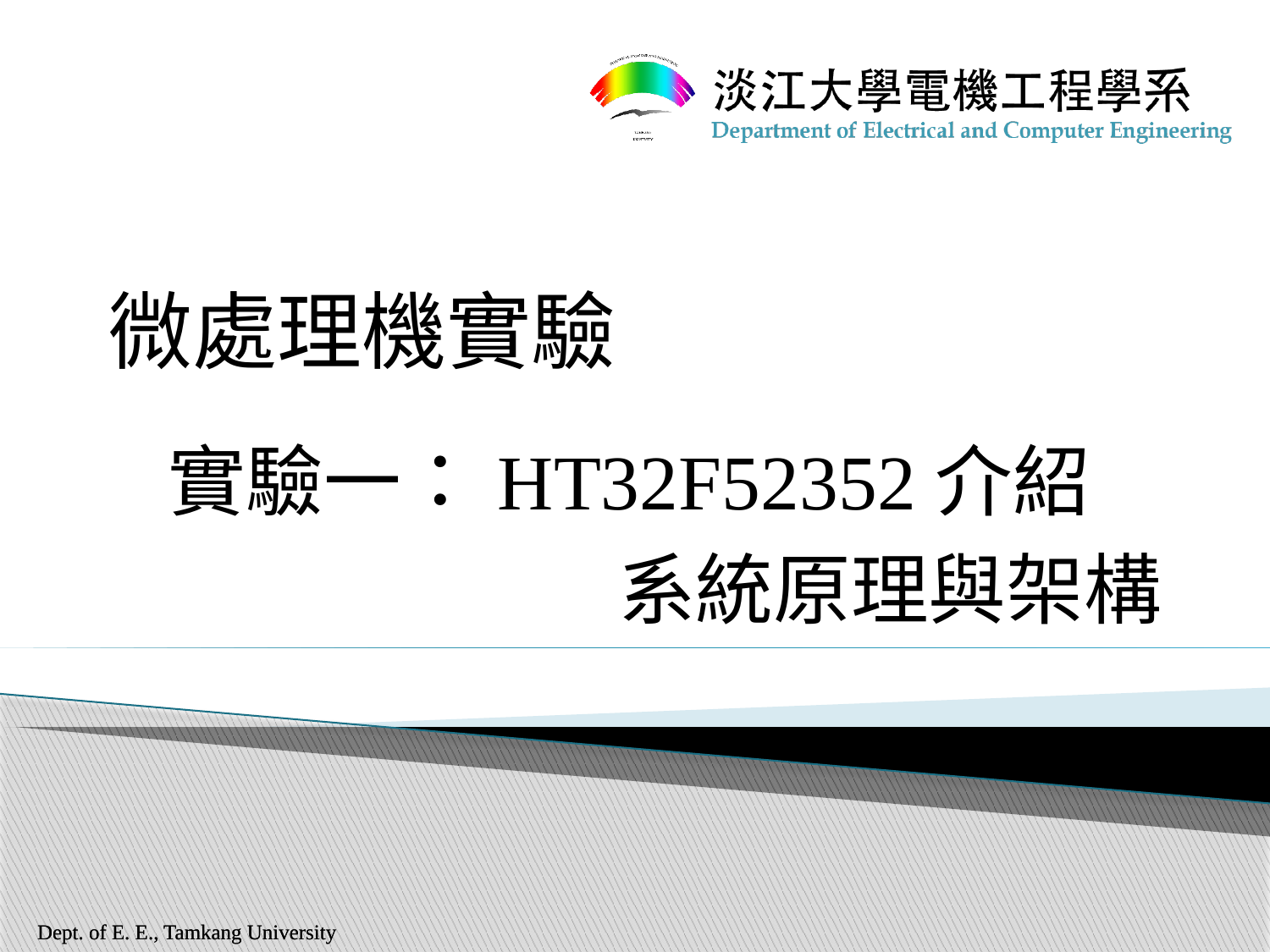

# 微處理機實驗
實驗一：HT32F52352介紹
系統原理與架構
Dept. of E. E., Tamkang University